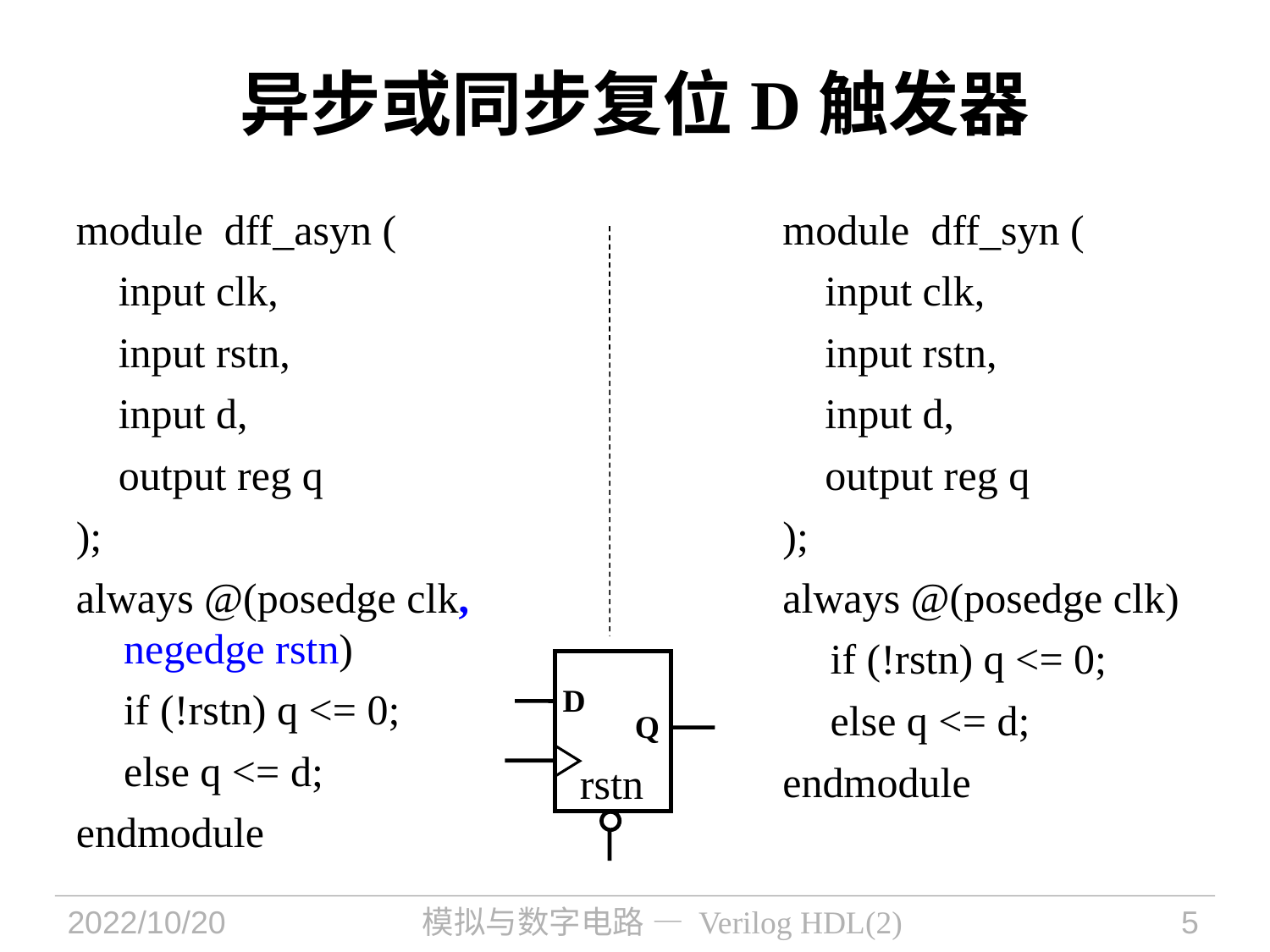

异步或同步复位D触发器
module  dff_asyn (
    input clk,
    input rstn,
    input d,
    output reg q
);
always @(posedge clk,  negedge rstn)
	if (!rstn) q <= 0;
	else q <= d;
endmodule
module  dff_syn (
    input clk,
    input rstn,
    input d,
    output reg q
);
always @(posedge clk)
	if (!rstn) q <= 0;
	else q <= d;
endmodule

D
Q

rstn

2022/10/20
模拟与数字电路 — Verilog HDL(2)
5